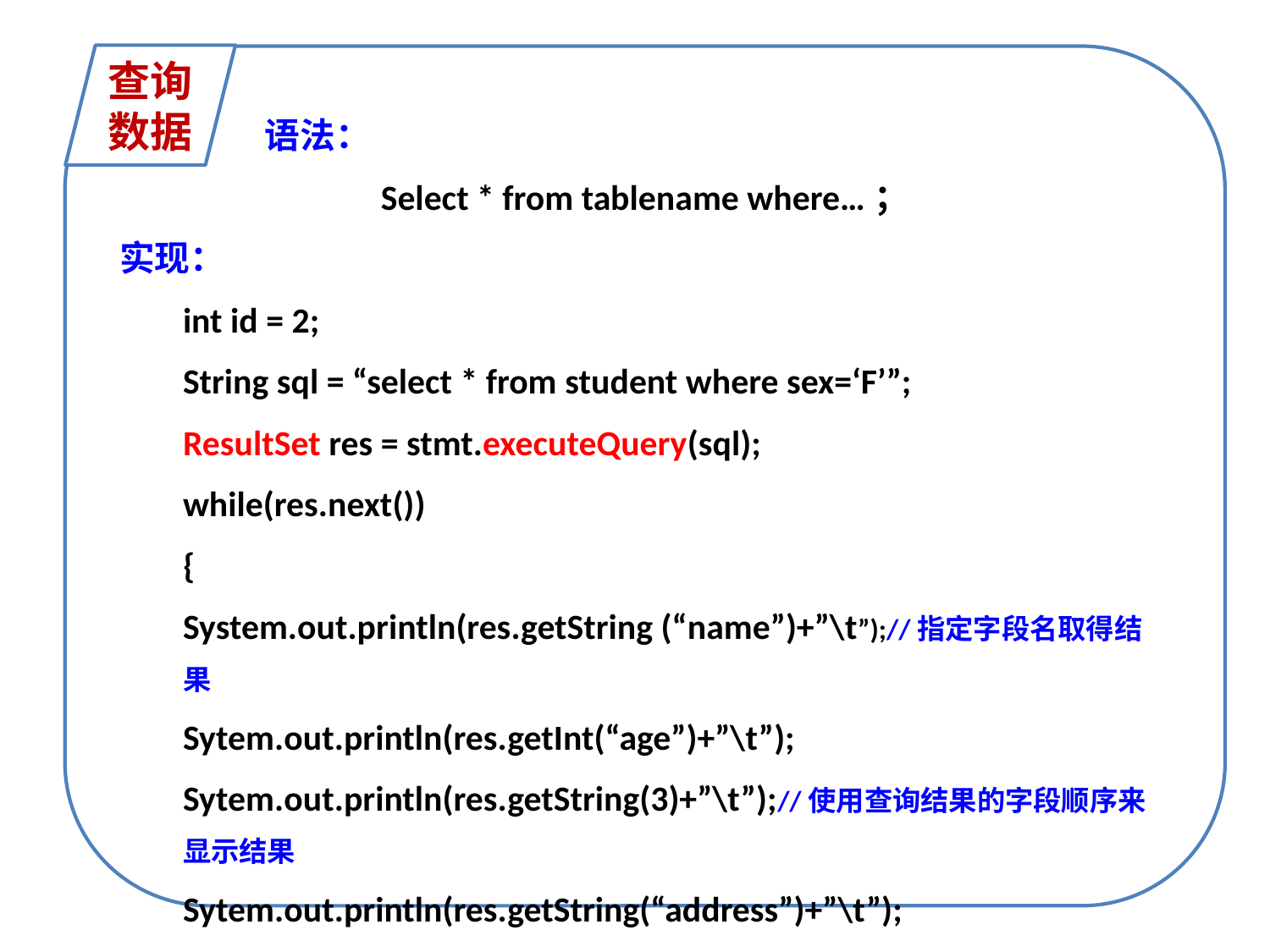

查询数据
                 语法：
Select * from tablename where…；
实现：
int id = 2;
String sql = “select * from student where sex=‘F’”;
ResultSet res = stmt.executeQuery(sql);
while(res.next())
{
System.out.println(res.getString (“name”)+”\t”);//指定字段名取得结果
Sytem.out.println(res.getInt(“age”)+”\t”);
Sytem.out.println(res.getString(3)+”\t”);//使用查询结果的字段顺序来显示结果
Sytem.out.println(res.getString(“address”)+”\t”);
}